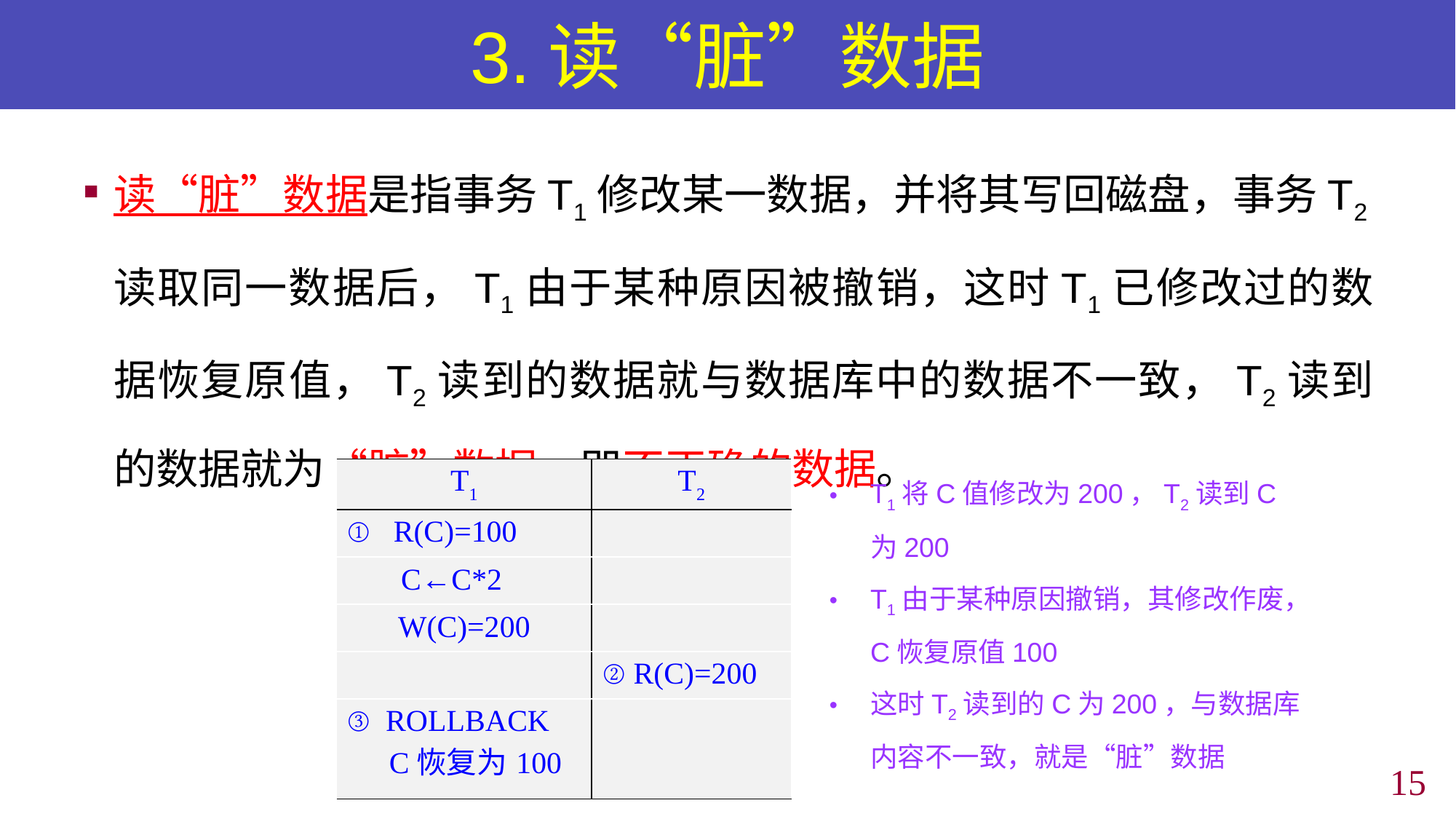

# 3.读“脏”数据
读“脏”数据是指事务T1修改某一数据，并将其写回磁盘，事务T2读取同一数据后，T1由于某种原因被撤销，这时T1已修改过的数据恢复原值，T2读到的数据就与数据库中的数据不一致，T2读到的数据就为“脏”数据，即不正确的数据。

T1将C值修改为200，T2读到C为200
T1由于某种原因撤销，其修改作废，C恢复原值100
这时T2读到的C为200，与数据库内容不一致，就是“脏”数据
| T1 | T2 |
| --- | --- |
| ① R(C)=100 |  |
| C←C\*2 |  |
| W(C)=200 |  |
|  | ② R(C)=200 |
| ③ ROLLBACK C恢复为100 |  |
15